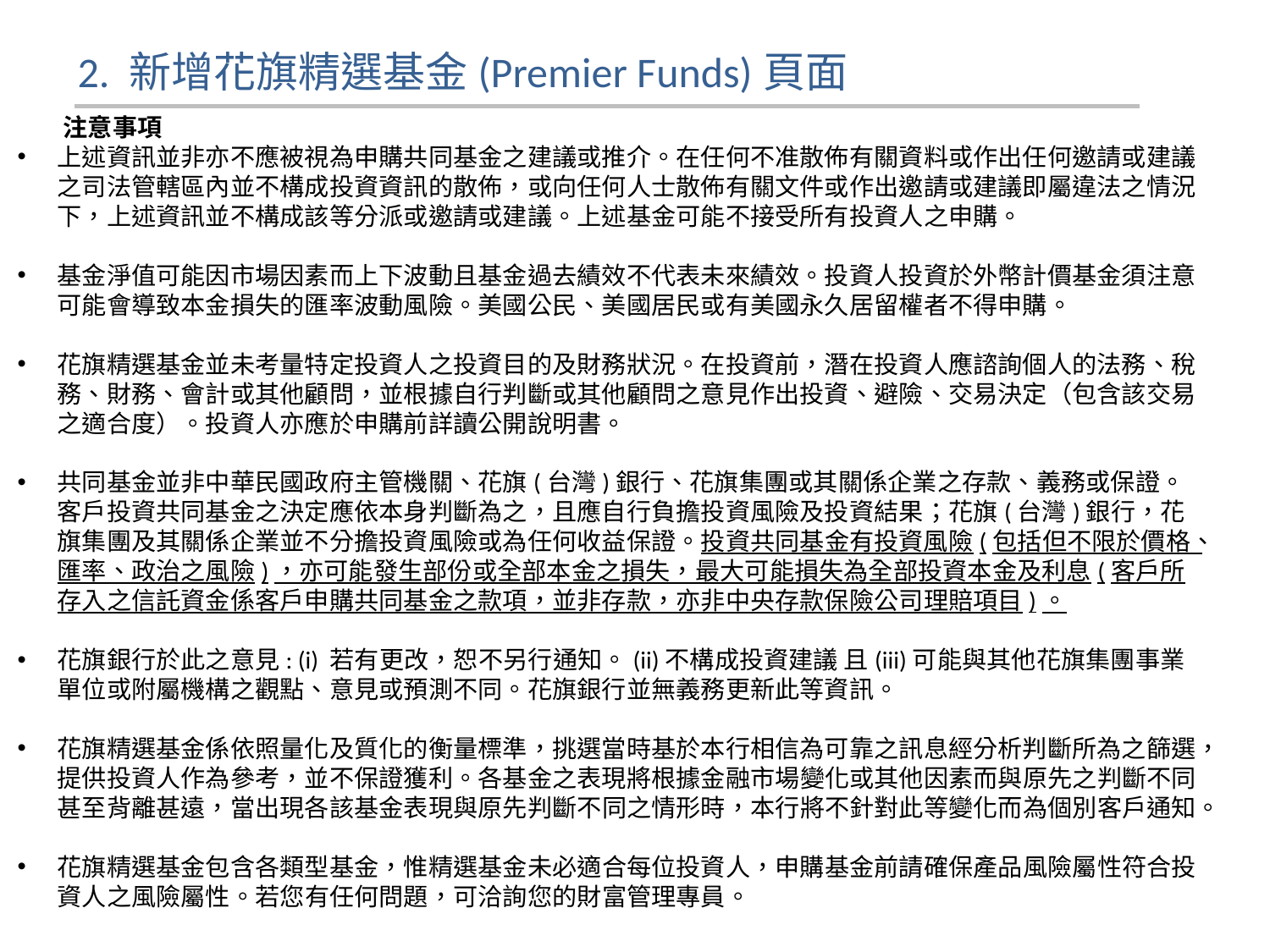

2. 新增花旗精選基金(Premier Funds)頁面
       注意事項
上述資訊並非亦不應被視為申購共同基金之建議或推介。在任何不准散佈有關資料或作出任何邀請或建議之司法管轄區內並不構成投資資訊的散佈，或向任何人士散佈有關文件或作出邀請或建議即屬違法之情況下，上述資訊並不構成該等分派或邀請或建議。上述基金可能不接受所有投資人之申購。

基金淨值可能因市場因素而上下波動且基金過去績效不代表未來績效。投資人投資於外幣計價基金須注意可能會導致本金損失的匯率波動風險。美國公民、美國居民或有美國永久居留權者不得申購。

花旗精選基金並未考量特定投資人之投資目的及財務狀況。在投資前，潛在投資人應諮詢個人的法務、稅務、財務、會計或其他顧問，並根據自行判斷或其他顧問之意見作出投資、避險、交易決定（包含該交易之適合度）。投資人亦應於申購前詳讀公開說明書。

共同基金並非中華民國政府主管機關、花旗(台灣)銀行、花旗集團或其關係企業之存款、義務或保證。客戶投資共同基金之決定應依本身判斷為之，且應自行負擔投資風險及投資結果；花旗(台灣)銀行，花旗集團及其關係企業並不分擔投資風險或為任何收益保證。投資共同基金有投資風險(包括但不限於價格、匯率、政治之風險)，亦可能發生部份或全部本金之損失，最大可能損失為全部投資本金及利息(客戶所存入之信託資金係客戶申購共同基金之款項，並非存款，亦非中央存款保險公司理賠項目)。

花旗銀行於此之意見: (i) 若有更改，恕不另行通知。(ii)不構成投資建議 且(iii)可能與其他花旗集團事業單位或附屬機構之觀點、意見或預測不同。花旗銀行並無義務更新此等資訊。

花旗精選基金係依照量化及質化的衡量標準，挑選當時基於本行相信為可靠之訊息經分析判斷所為之篩選，提供投資人作為參考，並不保證獲利。各基金之表現將根據金融市場變化或其他因素而與原先之判斷不同甚至背離甚遠，當出現各該基金表現與原先判斷不同之情形時，本行將不針對此等變化而為個別客戶通知。

花旗精選基金包含各類型基金，惟精選基金未必適合每位投資人，申購基金前請確保產品風險屬性符合投資人之風險屬性。若您有任何問題，可洽詢您的財富管理專員。